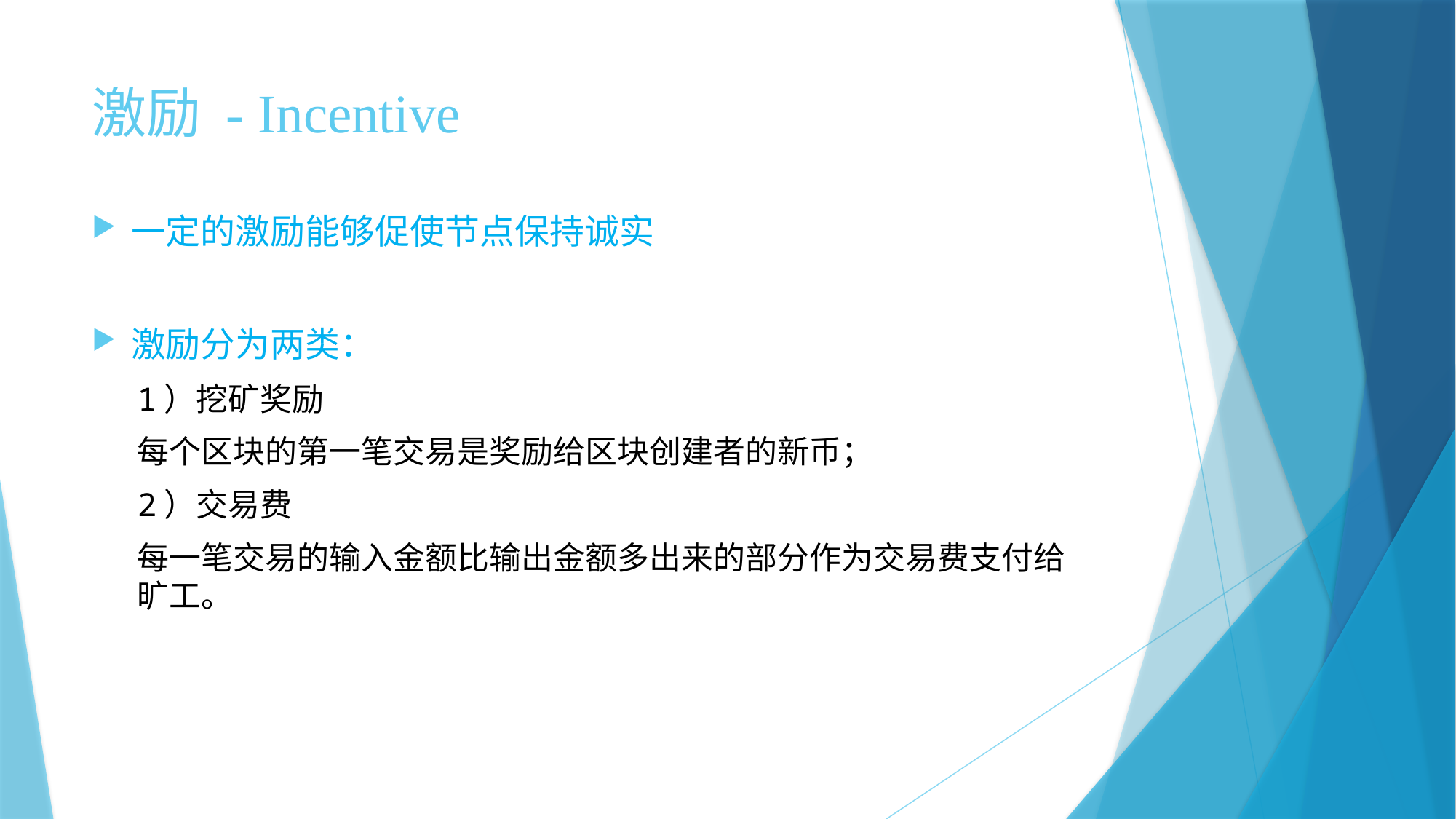

# 激励 - Incentive
一定的激励能够促使节点保持诚实

激励分为两类：
1）挖矿奖励
	每个区块的第一笔交易是奖励给区块创建者的新币；
2）交易费
	每一笔交易的输入金额比输出金额多出来的部分作为交易费支付给旷工。